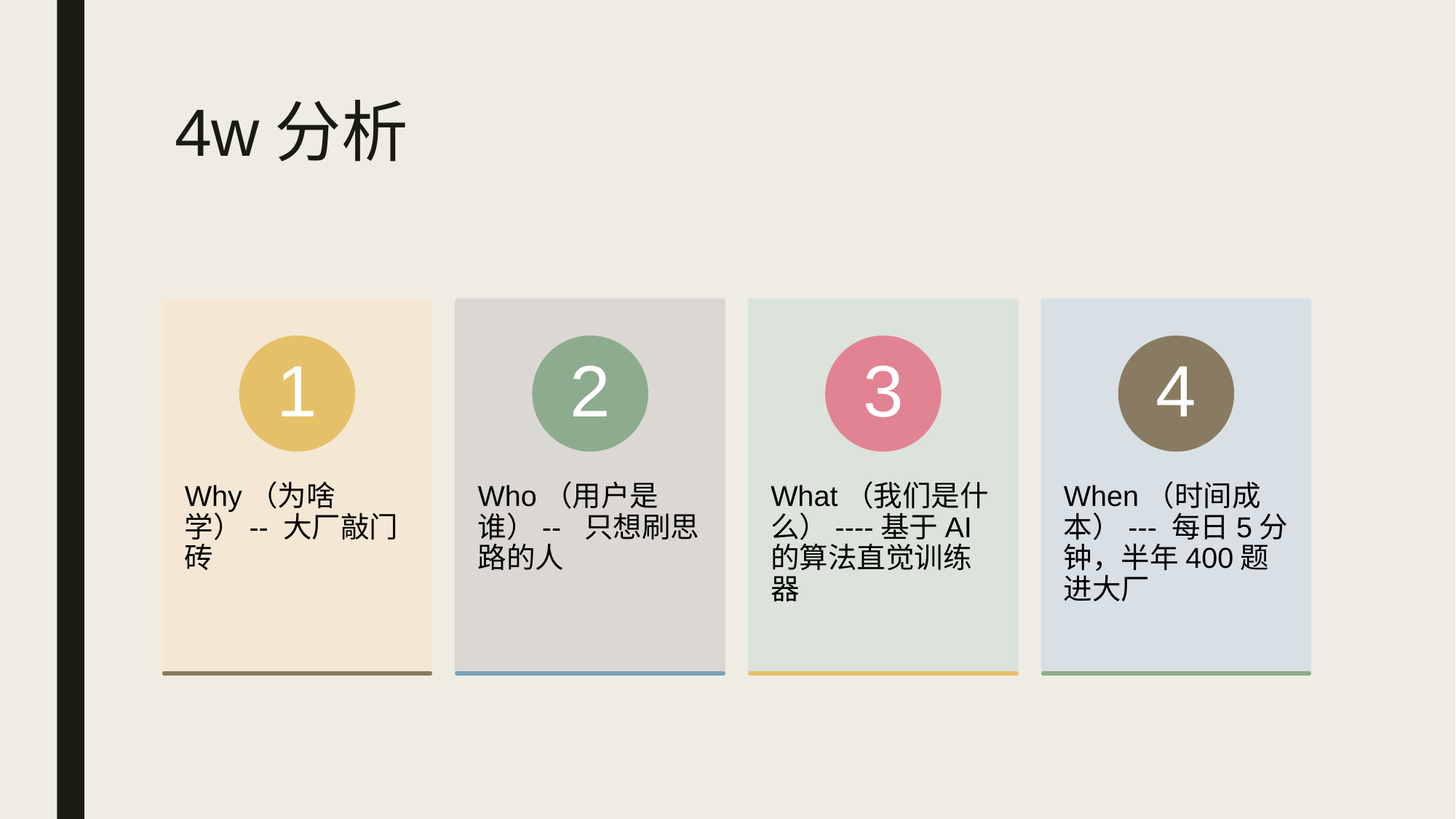

# 4w分析
Why（为啥学）-- 大厂敲门砖
1
Who（用户是谁）--  只想刷思路的人
2
What（我们是什么）----基于AI的算法直觉训练器
3
When（时间成本）--- 每日5分钟，半年400题进大厂
4